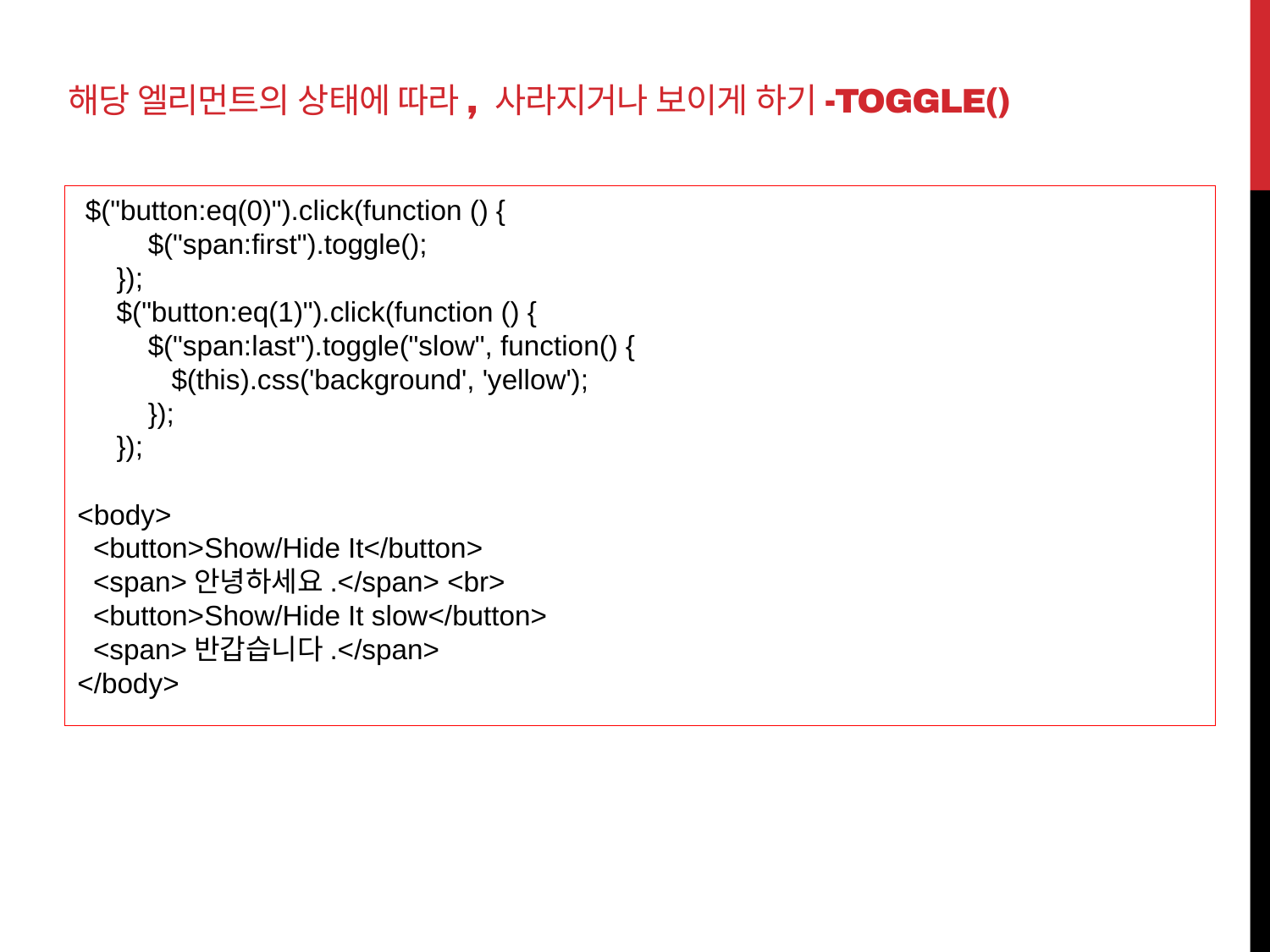

# 해당 엘리먼트의 상태에 따라, 사라지거나 보이게 하기-toggle()
 $("button:eq(0)").click(function () {
         $("span:first").toggle();
     });
     $("button:eq(1)").click(function () {
         $("span:last").toggle("slow", function() {
            $(this).css('background', 'yellow');
         });
     });

<body>
  <button>Show/Hide It</button>
  <span>안녕하세요.</span> <br>
  <button>Show/Hide It slow</button>
  <span>반갑습니다.</span>
</body>